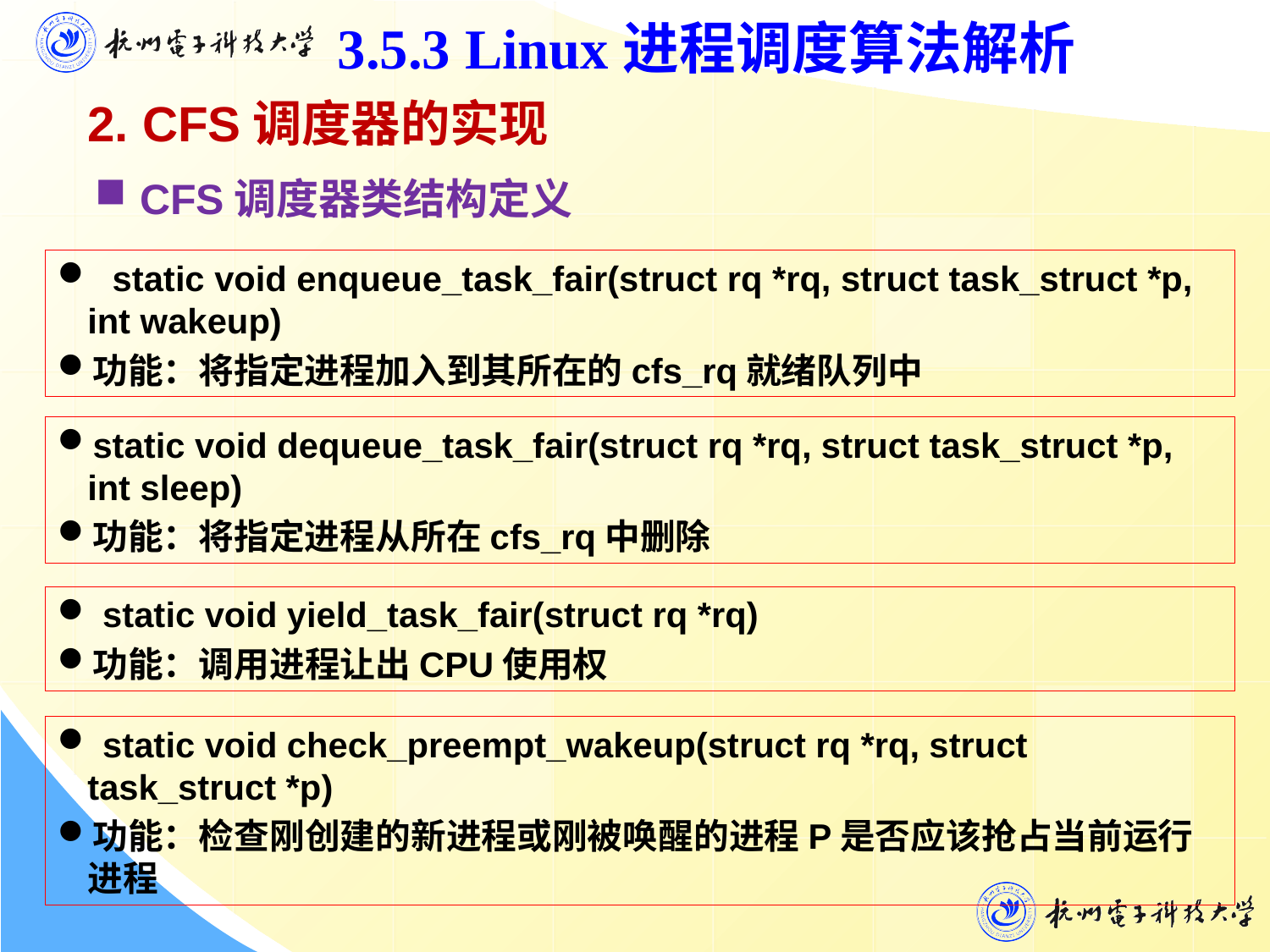

3.5.3 Linux进程调度算法解析
2. CFS调度器的实现
 CFS调度器类结构定义
  static void enqueue_task_fair(struct rq *rq, struct task_struct *p, int wakeup)
功能：将指定进程加入到其所在的cfs_rq就绪队列中
static void dequeue_task_fair(struct rq *rq, struct task_struct *p, int sleep)
功能：将指定进程从所在cfs_rq中删除
 static void yield_task_fair(struct rq *rq)
功能：调用进程让出CPU使用权
 static void check_preempt_wakeup(struct rq *rq, struct task_struct *p)
功能：检查刚创建的新进程或刚被唤醒的进程P是否应该抢占当前运行进程